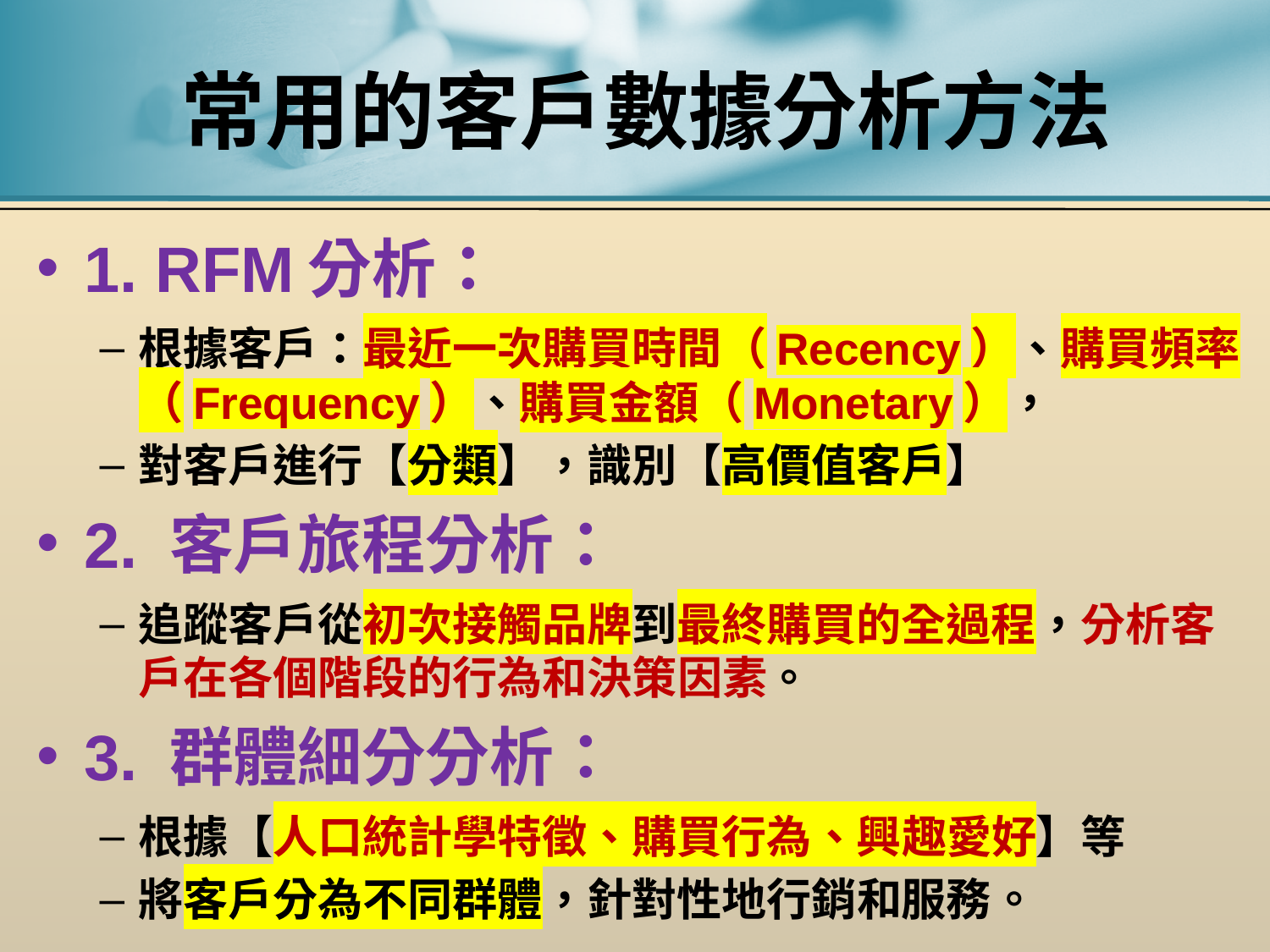

# 常用的客戶數據分析方法
1. RFM分析：
根據客戶：最近一次購買時間（Recency）、購買頻率（Frequency）、購買金額（Monetary），
對客戶進行【分類】，識別【高價值客戶】
2. 客戶旅程分析：
追蹤客戶從初次接觸品牌到最終購買的全過程，分析客戶在各個階段的行為和決策因素。
3. 群體細分分析：
根據【人口統計學特徵、購買行為、興趣愛好】等
將客戶分為不同群體，針對性地行銷和服務。